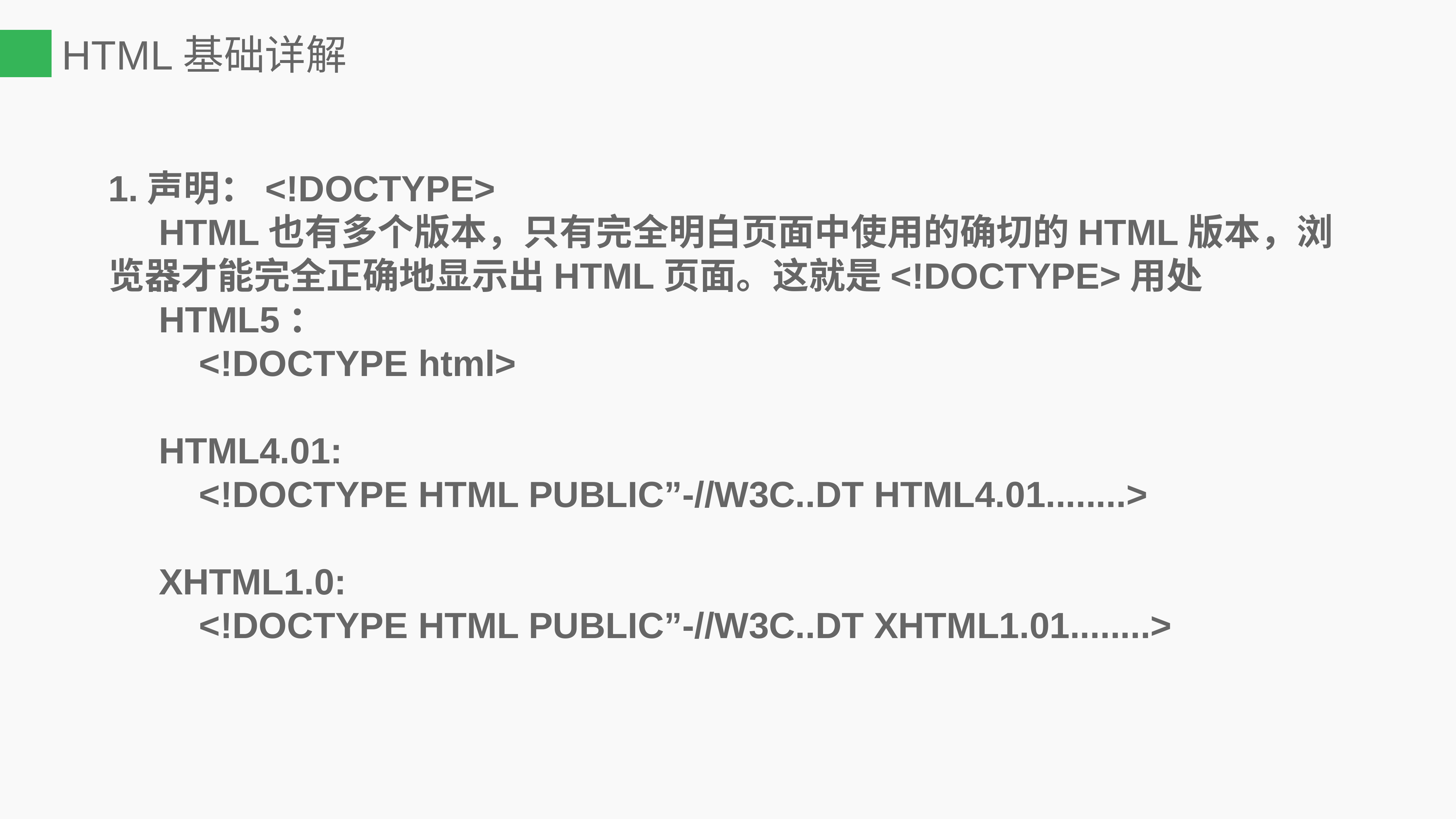

# HTML基础详解
1.声明：<!DOCTYPE>
     HTML也有多个版本，只有完全明白页面中使用的确切的HTML版本，浏览器才能完全正确地显示出HTML页面。这就是<!DOCTYPE>用处
     HTML5：
         <!DOCTYPE html>

     HTML4.01:
         <!DOCTYPE HTML PUBLIC”-//W3C..DT HTML4.01........>

     XHTML1.0:
         <!DOCTYPE HTML PUBLIC”-//W3C..DT XHTML1.01........>